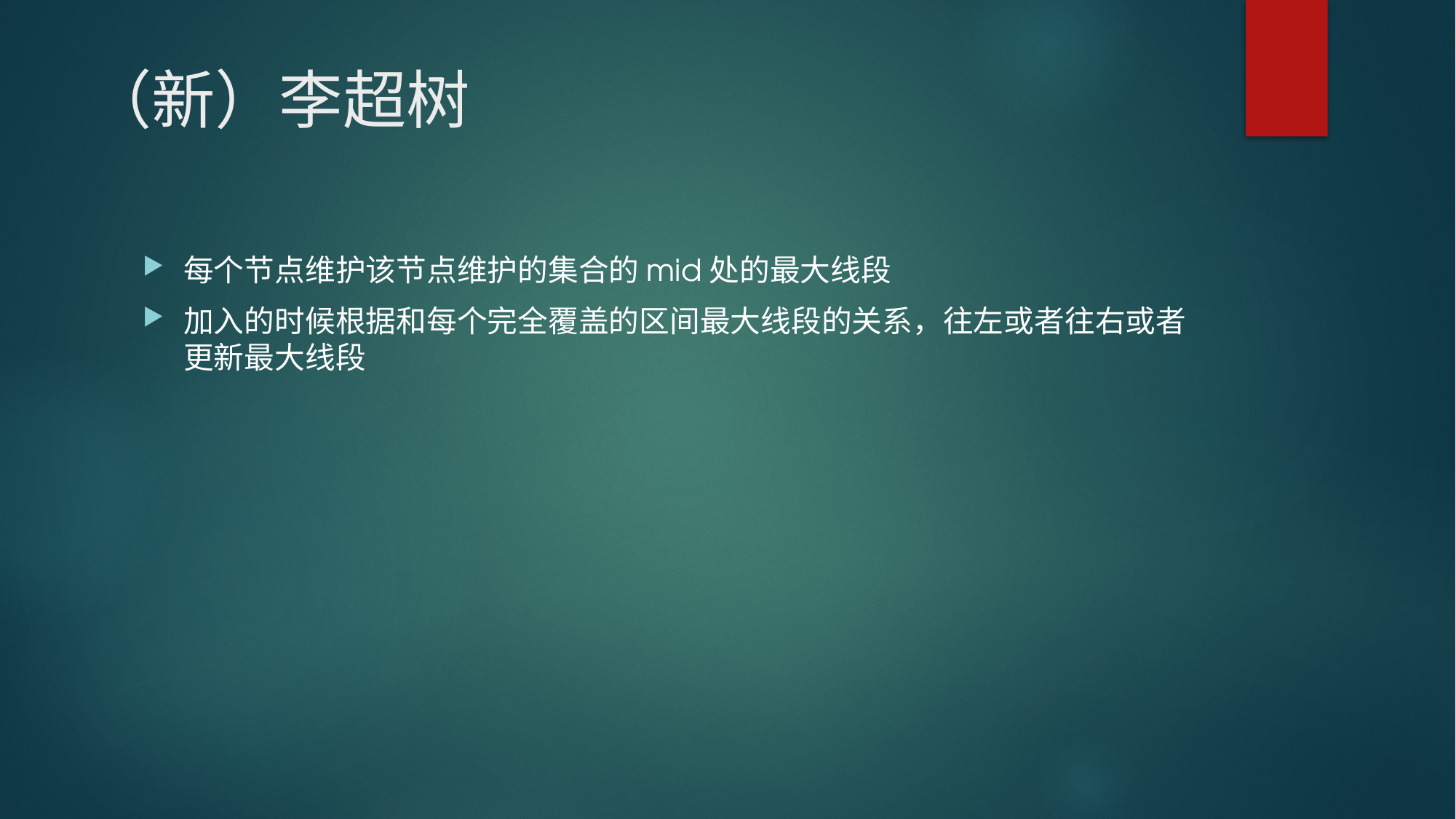

# （新）李超树
每个节点维护该节点维护的集合的mid处的最大线段
加入的时候根据和每个完全覆盖的区间最大线段的关系，往左或者往右或者更新最大线段